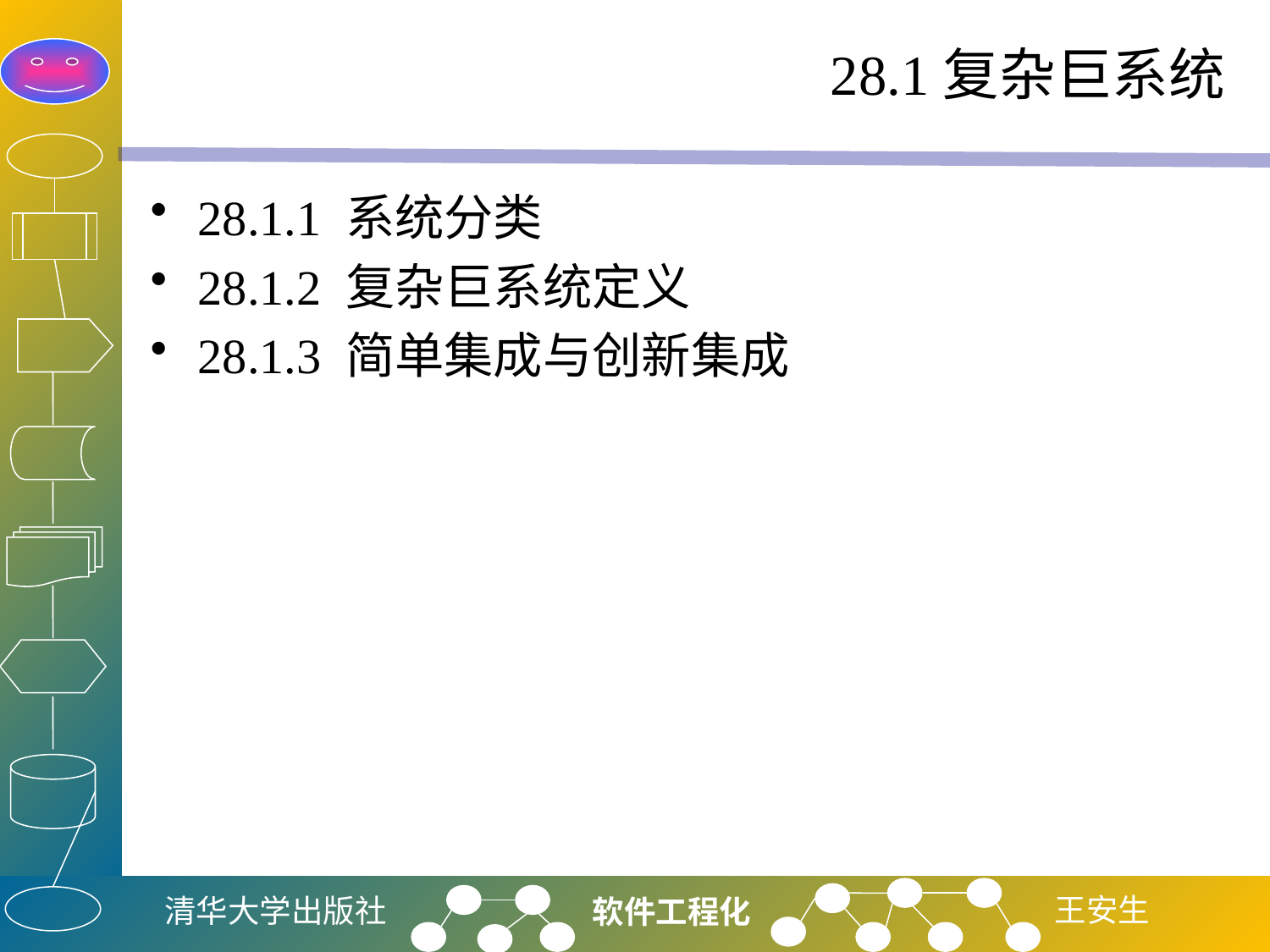

# 28.1复杂巨系统
28.1.1 系统分类
28.1.2 复杂巨系统定义
28.1.3 简单集成与创新集成